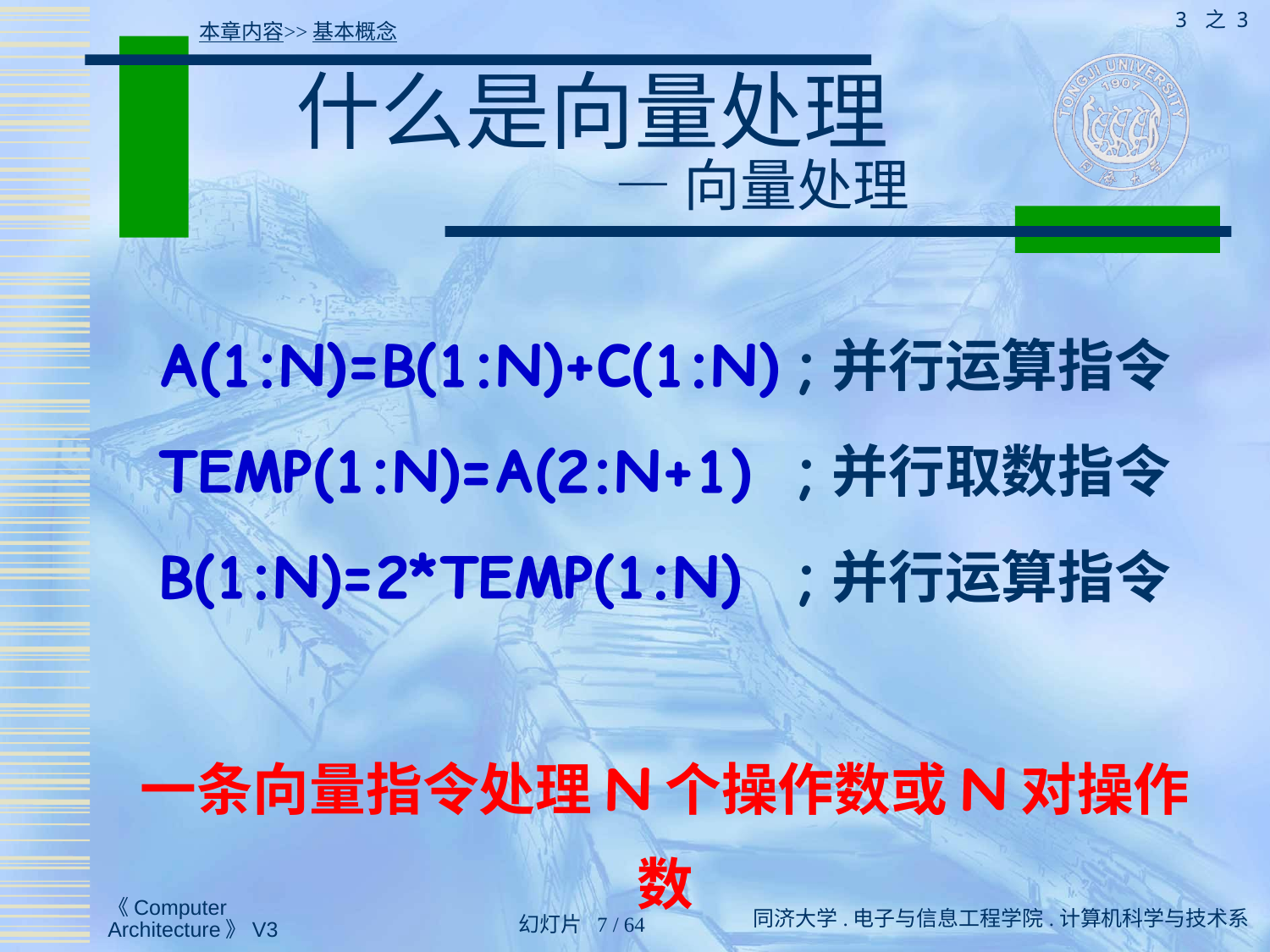

3 之 3
本章内容>>基本概念
# 什么是向量处理 — 向量处理
A(1:N)=B(1:N)+C(1:N)	;并行运算指令
TEMP(1:N)=A(2:N+1)	;并行取数指令
B(1:N)=2*TEMP(1:N)	;并行运算指令

一条向量指令处理N个操作数或N对操作数